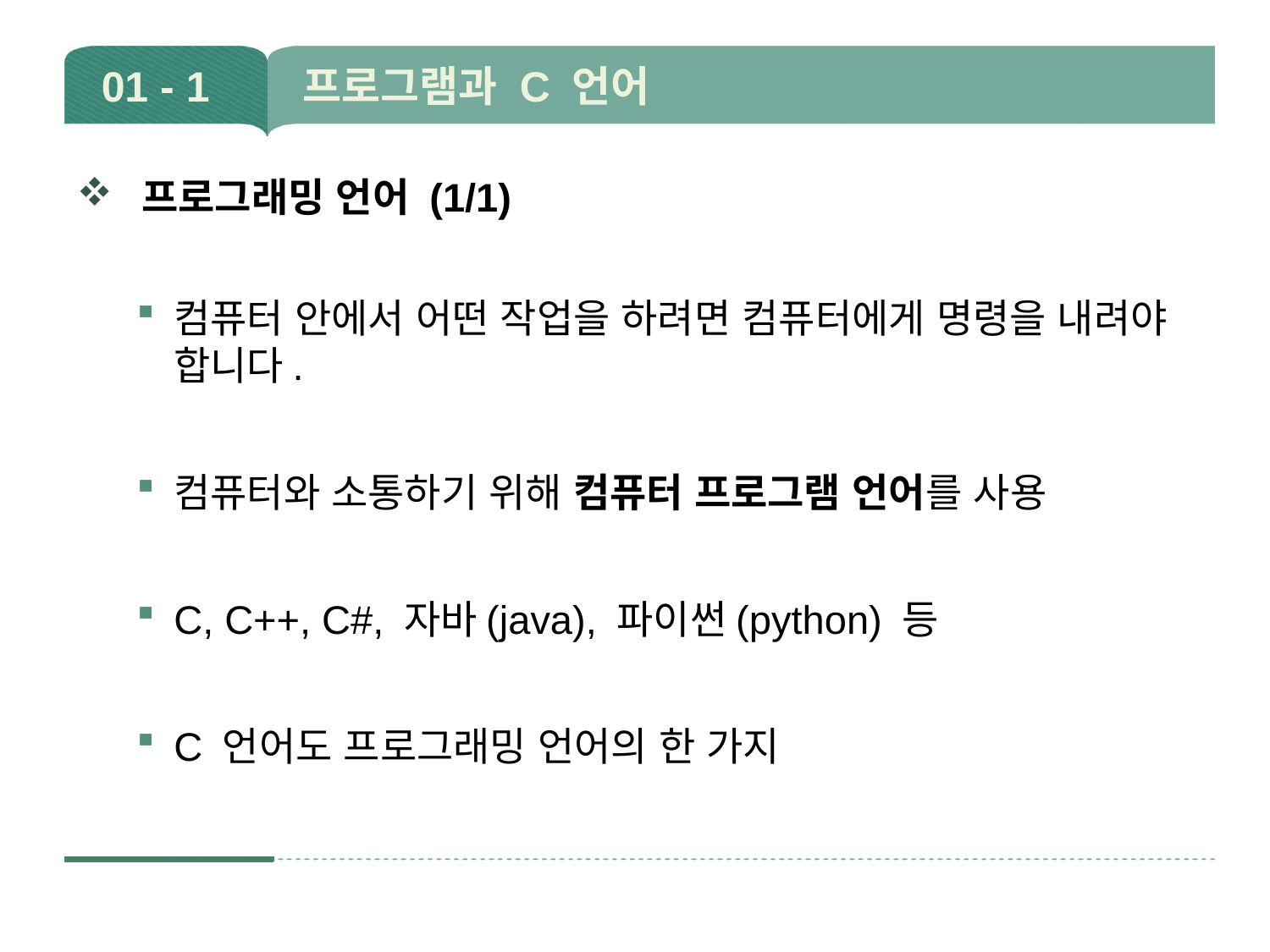

# 01 - 1       프로그램과 C 언어
 프로그래밍 언어 (1/1)

컴퓨터 안에서 어떤 작업을 하려면 컴퓨터에게 명령을 내려야 합니다.

컴퓨터와 소통하기 위해 컴퓨터 프로그램 언어를 사용

C, C++, C#, 자바(java), 파이썬(python) 등

C 언어도 프로그래밍 언어의 한 가지